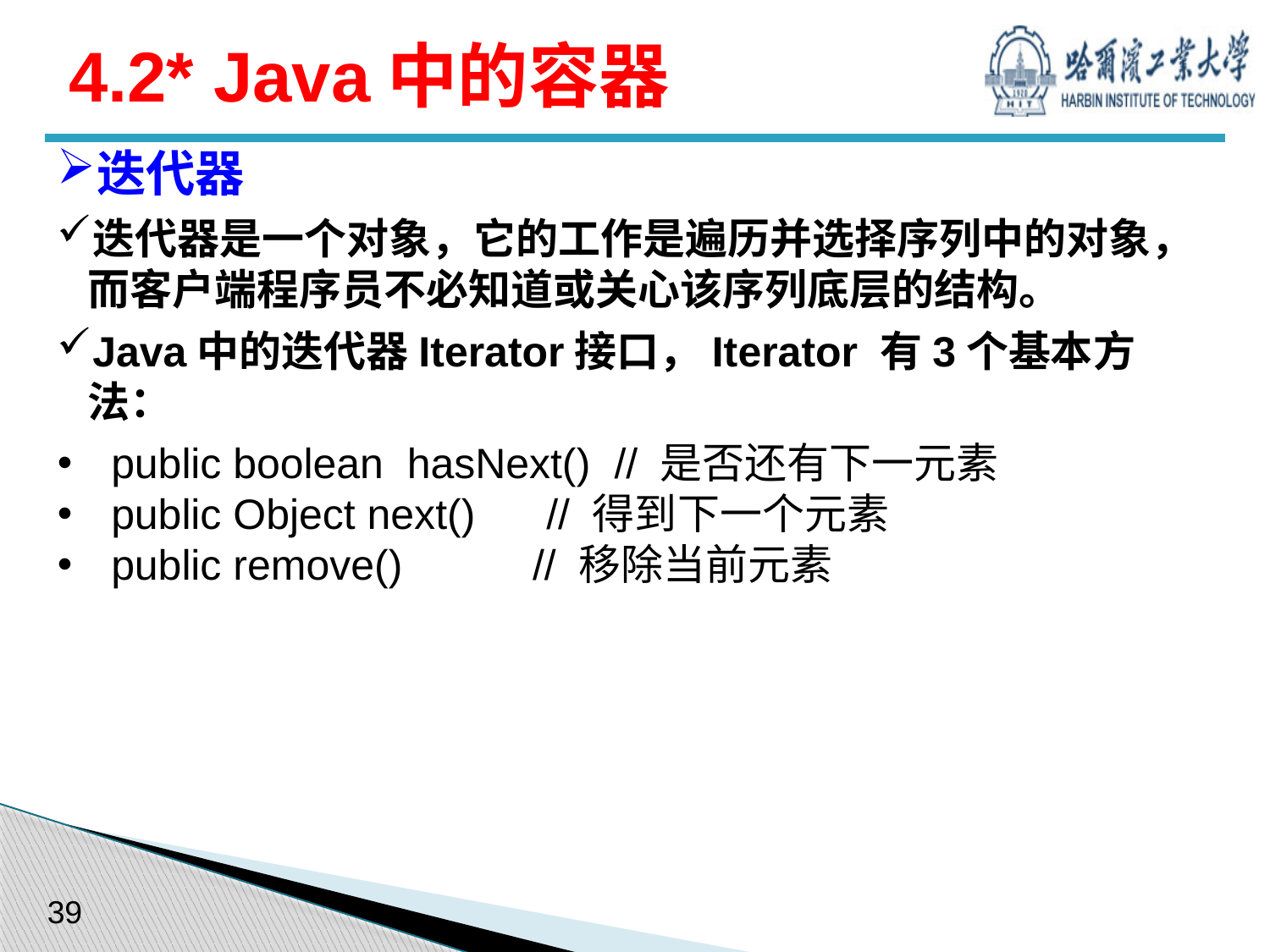

# 4.2* Java中的容器
迭代器
迭代器是一个对象，它的工作是遍历并选择序列中的对象，而客户端程序员不必知道或关心该序列底层的结构。
Java中的迭代器Iterator接口，Iterator 有3个基本方法：
  public boolean  hasNext()  // 是否还有下一元素
  public Object next()      // 得到下一个元素
  public remove()           // 移除当前元素